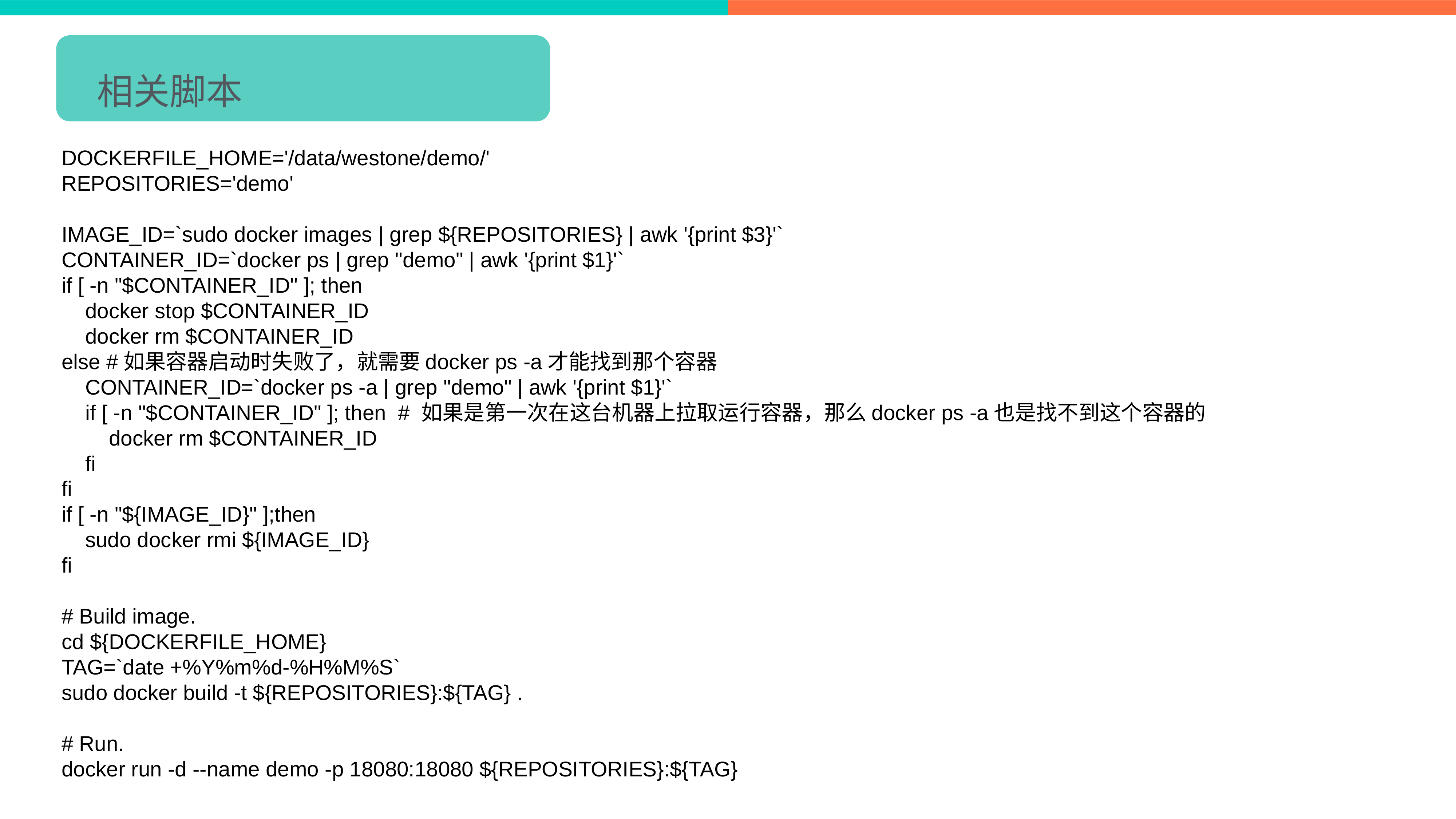

相关脚本
DOCKERFILE_HOME='/data/westone/demo/'
REPOSITORIES='demo'

IMAGE_ID=`sudo docker images | grep ${REPOSITORIES} | awk '{print $3}'`
CONTAINER_ID=`docker ps | grep "demo" | awk '{print $1}'`
if [ -n "$CONTAINER_ID" ]; then
    docker stop $CONTAINER_ID
    docker rm $CONTAINER_ID
else #如果容器启动时失败了，就需要docker ps -a才能找到那个容器
    CONTAINER_ID=`docker ps -a | grep "demo" | awk '{print $1}'`
    if [ -n "$CONTAINER_ID" ]; then  # 如果是第一次在这台机器上拉取运行容器，那么docker ps -a也是找不到这个容器的
        docker rm $CONTAINER_ID
    fi
fi
if [ -n "${IMAGE_ID}" ];then
    sudo docker rmi ${IMAGE_ID}
fi

# Build image.
cd ${DOCKERFILE_HOME}
TAG=`date +%Y%m%d-%H%M%S`
sudo docker build -t ${REPOSITORIES}:${TAG} .

# Run.
docker run -d --name demo -p 18080:18080 ${REPOSITORIES}:${TAG}